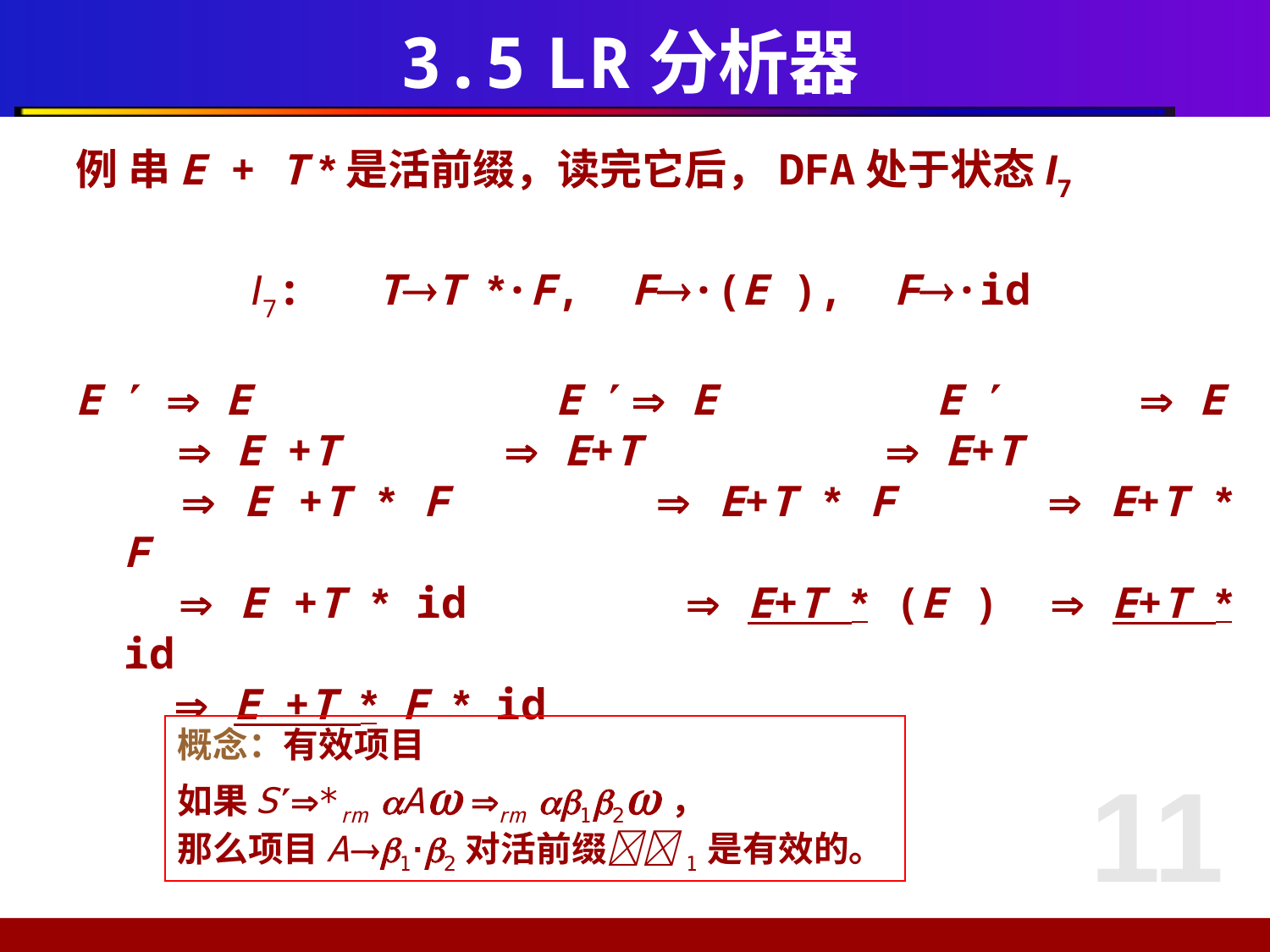

# 3.5 LR分析器
例 串E + T *是活前缀，读完它后，DFA处于状态I7

		I7: 	T→T *·F,  F→·(E ),  F→·id

E ′ ⇒ E		  E ′	⇒ E 		  E ′ 	⇒ E
    ⇒ E +T 		⇒ E+T 		⇒ E+T
	  ⇒ E +T * F 		⇒ E+T * F		⇒ E+T * F
	  ⇒ E +T * id 	      ⇒ E+T * (E )	⇒ E+T * id
	  ⇒ E +T * F * id
概念：有效项目
如果S′⇒*rm αAω ⇒rm αβ1β2ω，
那么项目A→β1·β2对活前缀αβ1是有效的。
11